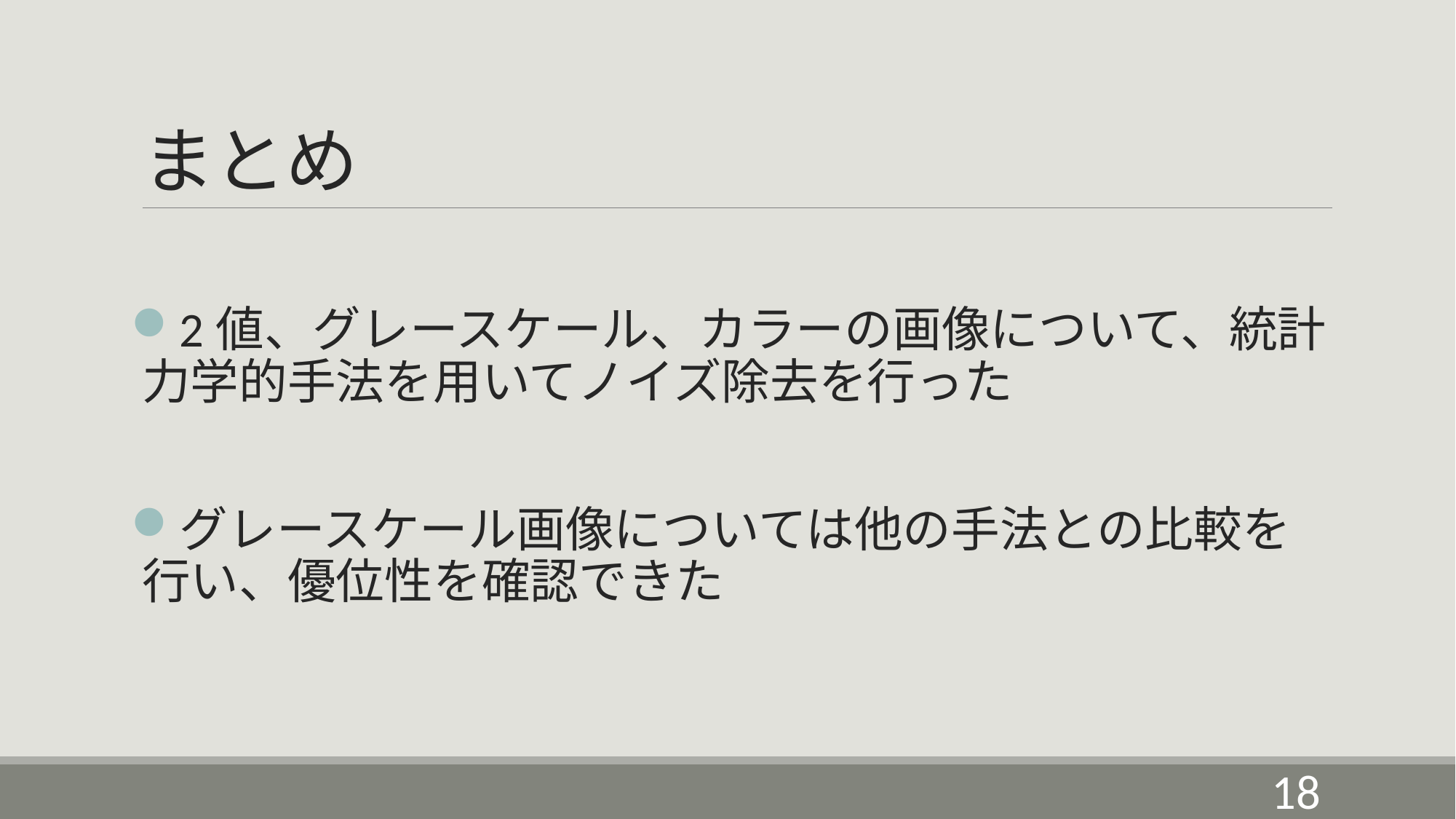

# まとめ

2値、グレースケール、カラーの画像について、統計力学的手法を用いてノイズ除去を行った

グレースケール画像については他の手法との比較を行い、優位性を確認できた

18